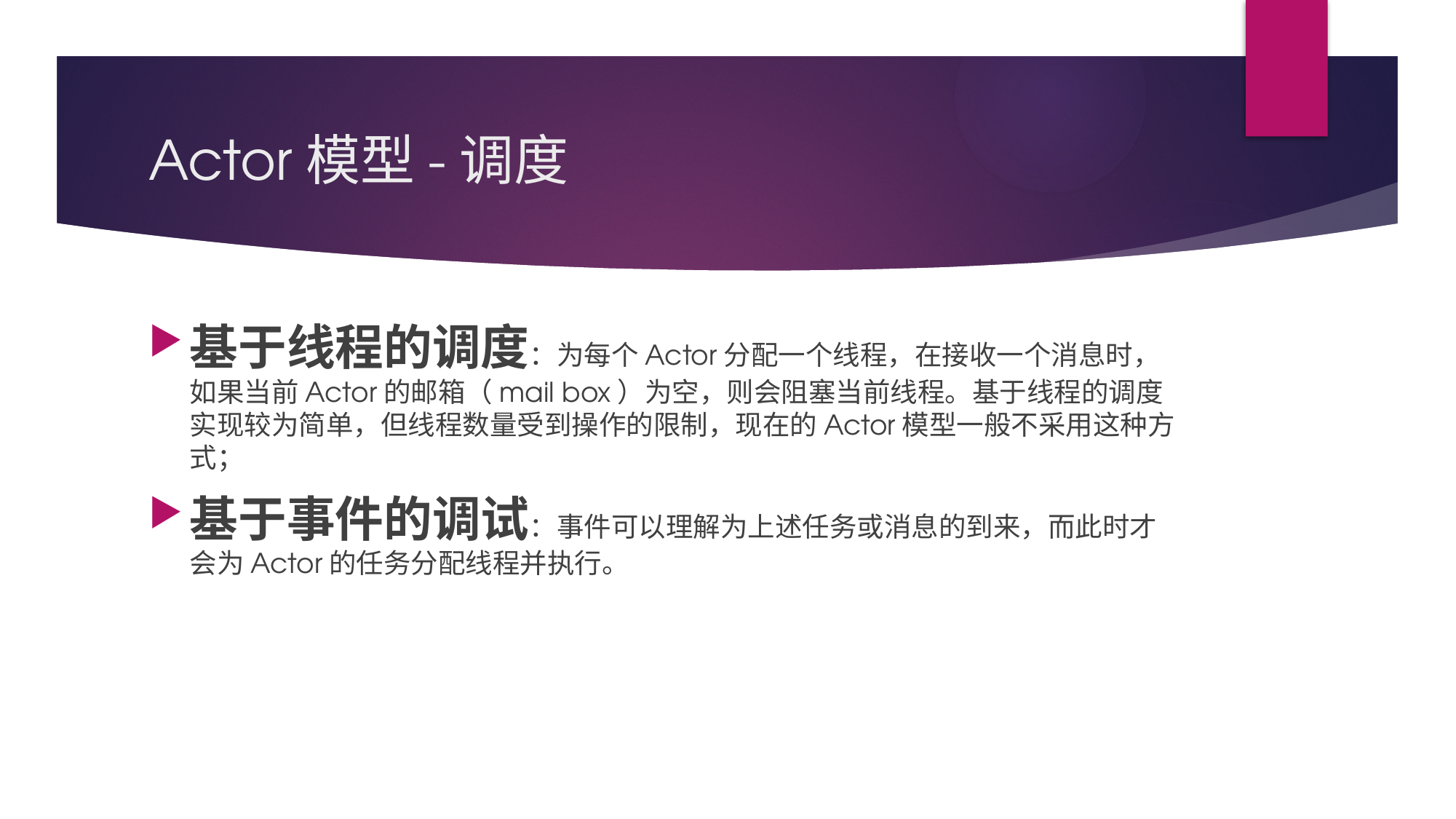

# Actor模型-调度
基于线程的调度：为每个Actor分配一个线程，在接收一个消息时，如果当前Actor的邮箱（mail box）为空，则会阻塞当前线程。基于线程的调度实现较为简单，但线程数量受到操作的限制，现在的Actor模型一般不采用这种方式；
基于事件的调试：事件可以理解为上述任务或消息的到来，而此时才会为Actor的任务分配线程并执行。